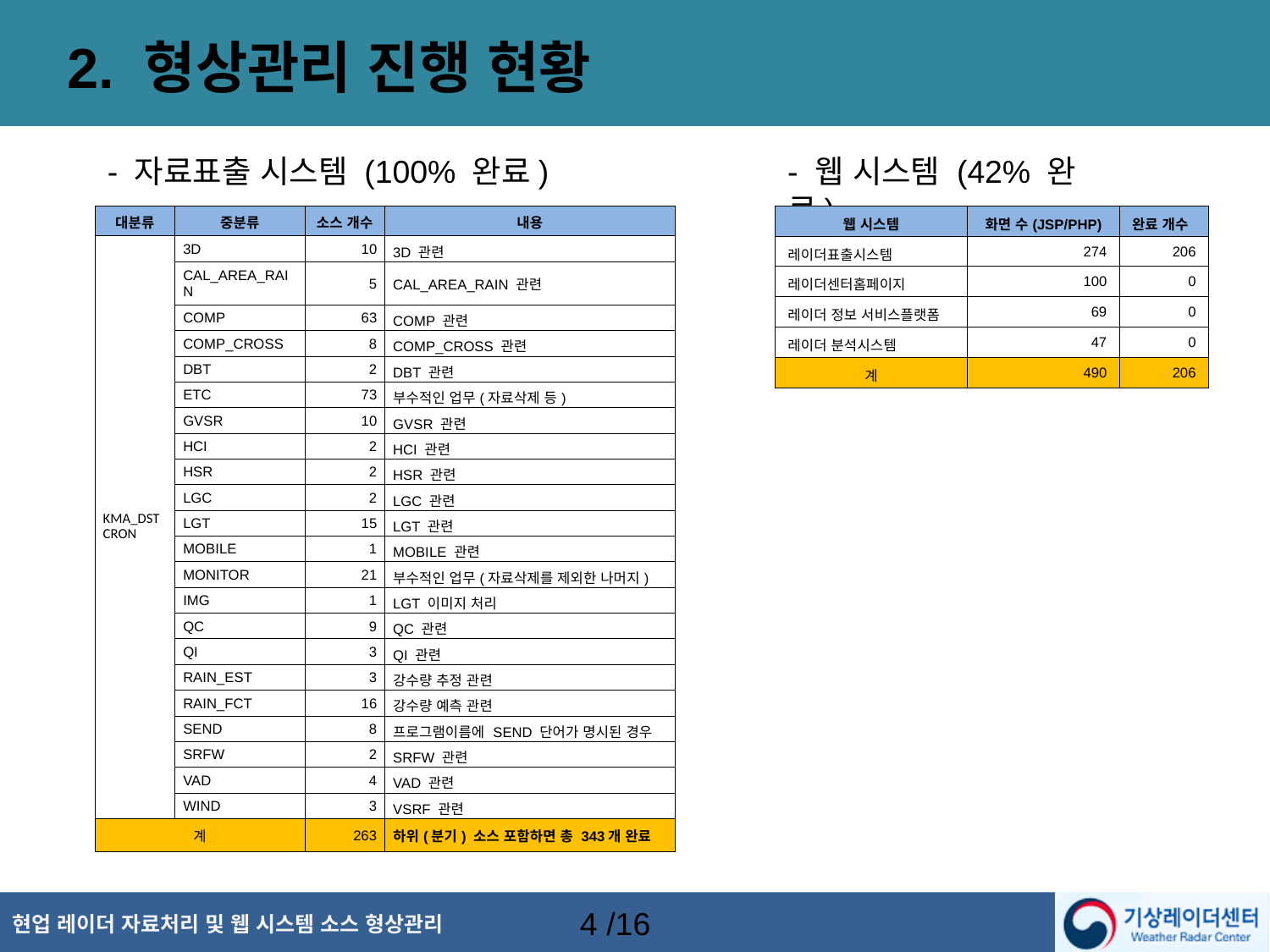

2. 형상관리 진행 현황
- 자료표출 시스템 (100% 완료)
- 웹 시스템 (42% 완료)
| 웹 시스템 | 화면 수(JSP/PHP) | 완료 개수 |
| --- | --- | --- |
| 레이더표출시스템 | 274 | 206 |
| 레이더센터홈페이지 | 100 | 0 |
| 레이더 정보 서비스플랫폼 | 69 | 0 |
| 레이더 분석시스템 | 47 | 0 |
| 계 | 490 | 206 |
| 대분류 | 중분류 | 소스 개수 | 내용 |
| --- | --- | --- | --- |
| KMA\_DSTCRON | 3D | 10 | 3D 관련 |
|  | CAL\_AREA\_RAIN | 5 | CAL\_AREA\_RAIN 관련 |
|  | COMP | 63 | COMP 관련 |
|  | COMP\_CROSS | 8 | COMP\_CROSS 관련 |
|  | DBT | 2 | DBT 관련 |
|  | ETC | 73 | 부수적인 업무(자료삭제 등) |
|  | GVSR | 10 | GVSR 관련 |
|  | HCI | 2 | HCI 관련 |
|  | HSR | 2 | HSR 관련 |
|  | LGC | 2 | LGC 관련 |
|  | LGT | 15 | LGT 관련 |
|  | MOBILE | 1 | MOBILE 관련 |
|  | MONITOR | 21 | 부수적인 업무(자료삭제를 제외한 나머지) |
|  | IMG | 1 | LGT 이미지 처리 |
|  | QC | 9 | QC 관련 |
|  | QI | 3 | QI 관련 |
|  | RAIN\_EST | 3 | 강수량 추정 관련 |
|  | RAIN\_FCT | 16 | 강수량 예측 관련 |
|  | SEND | 8 | 프로그램이름에 SEND 단어가 명시된 경우 |
|  | SRFW | 2 | SRFW 관련 |
|  | VAD | 4 | VAD 관련 |
|  | WIND | 3 | VSRF 관련 |
| 계 |  | 263 | 하위(분기) 소스 포함하면 총 343개 완료 |
4